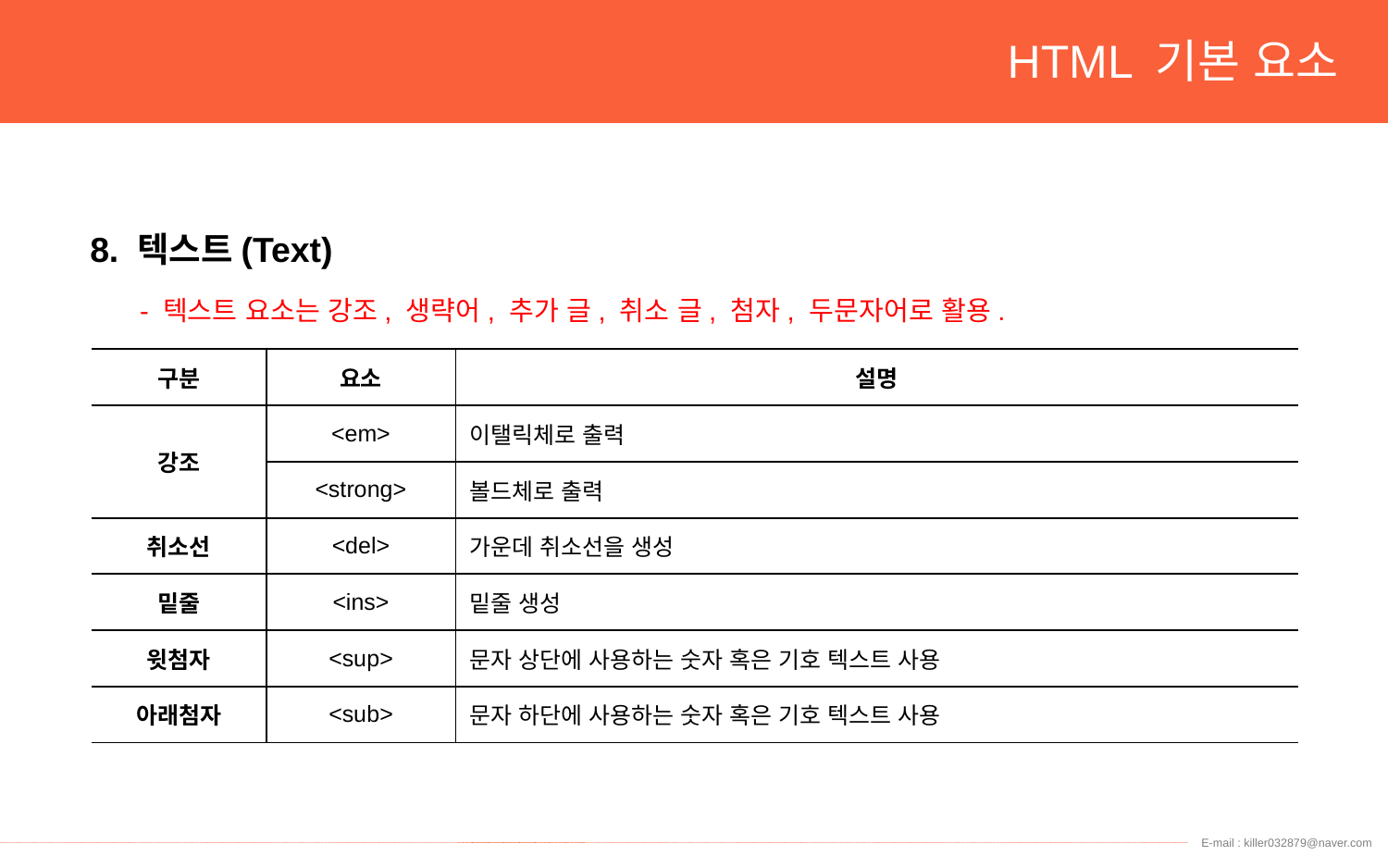

HTML 기본 요소
8. 텍스트(Text)
- 텍스트 요소는 강조, 생략어, 추가 글, 취소 글, 첨자, 두문자어로 활용.

| 구분 | 요소 | 설명 |
| --- | --- | --- |
| 강조 | <em> | 이탤릭체로 출력 |
|  | <strong> | 볼드체로 출력 |
| 취소선 | <del> | 가운데 취소선을 생성 |
| 밑줄 | <ins> | 밑줄 생성 |
| 윗첨자 | <sup> | 문자 상단에 사용하는 숫자 혹은 기호 텍스트 사용 |
| 아래첨자 | <sub> | 문자 하단에 사용하는 숫자 혹은 기호 텍스트 사용 |